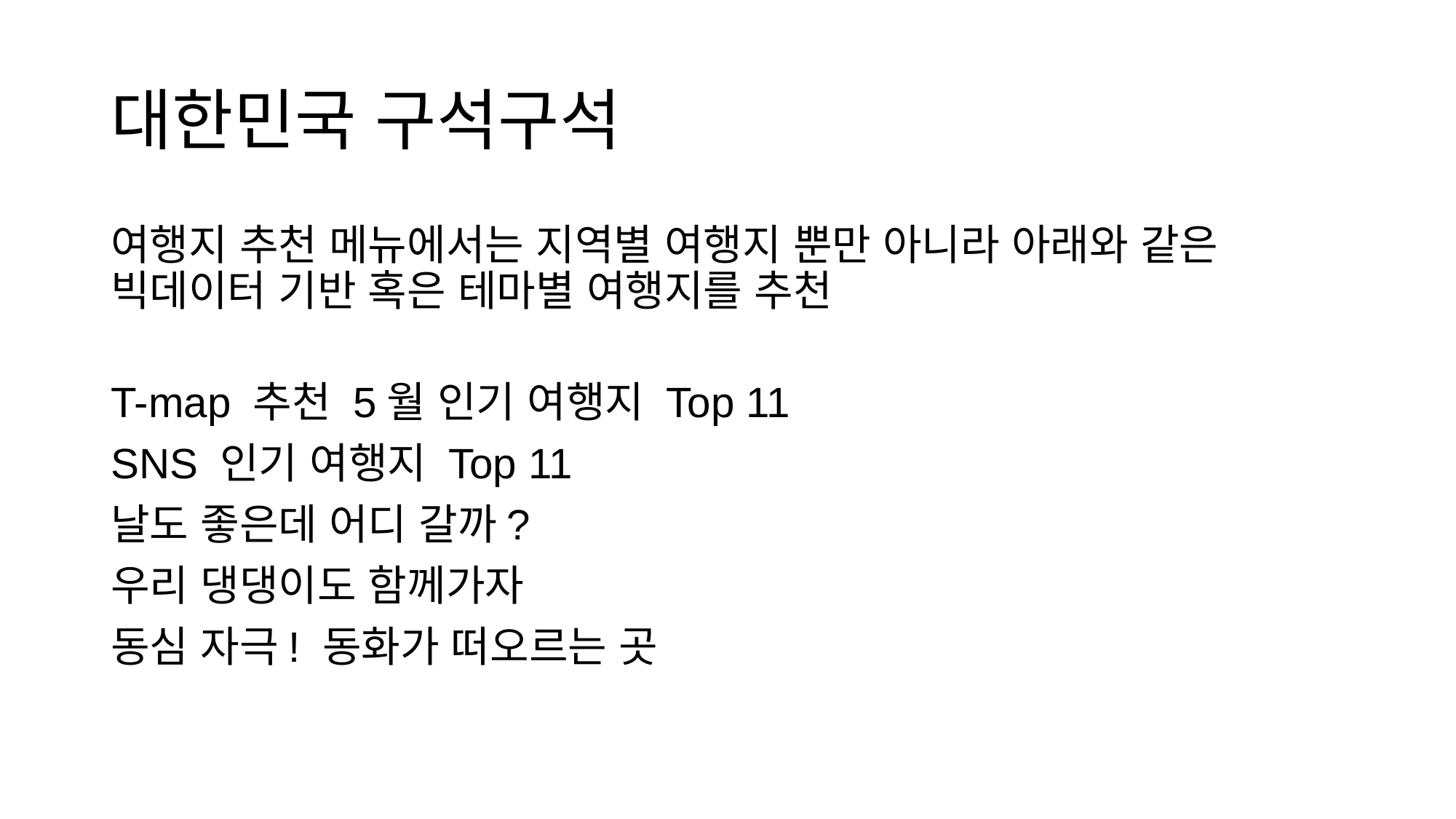

# 대한민국 구석구석
여행지 추천 메뉴에서는 지역별 여행지 뿐만 아니라 아래와 같은 빅데이터 기반 혹은 테마별 여행지를 추천
T-map 추천 5월 인기 여행지 Top 11
SNS 인기 여행지 Top 11
날도 좋은데 어디 갈까?
우리 댕댕이도 함께가자
동심 자극! 동화가 떠오르는 곳